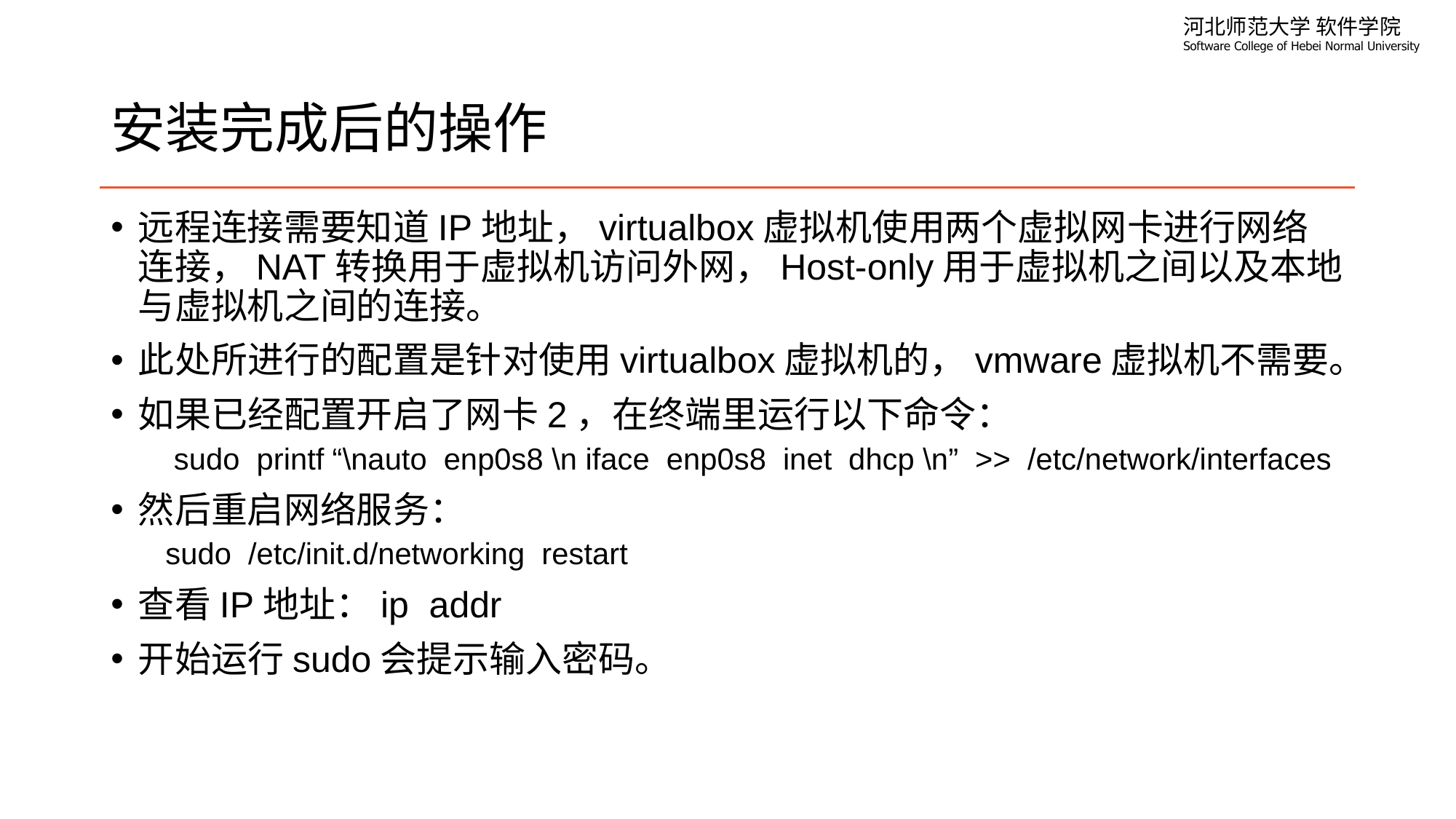

# 安装完成后的操作
远程连接需要知道IP地址，virtualbox虚拟机使用两个虚拟网卡进行网络连接，NAT转换用于虚拟机访问外网，Host-only用于虚拟机之间以及本地与虚拟机之间的连接。
此处所进行的配置是针对使用virtualbox虚拟机的，vmware虚拟机不需要。
如果已经配置开启了网卡2，在终端里运行以下命令：
 sudo  printf “\nauto  enp0s8 \n iface  enp0s8  inet  dhcp \n”  >>  /etc/network/interfaces
然后重启网络服务：
sudo  /etc/init.d/networking  restart
查看IP地址：ip  addr
开始运行sudo会提示输入密码。